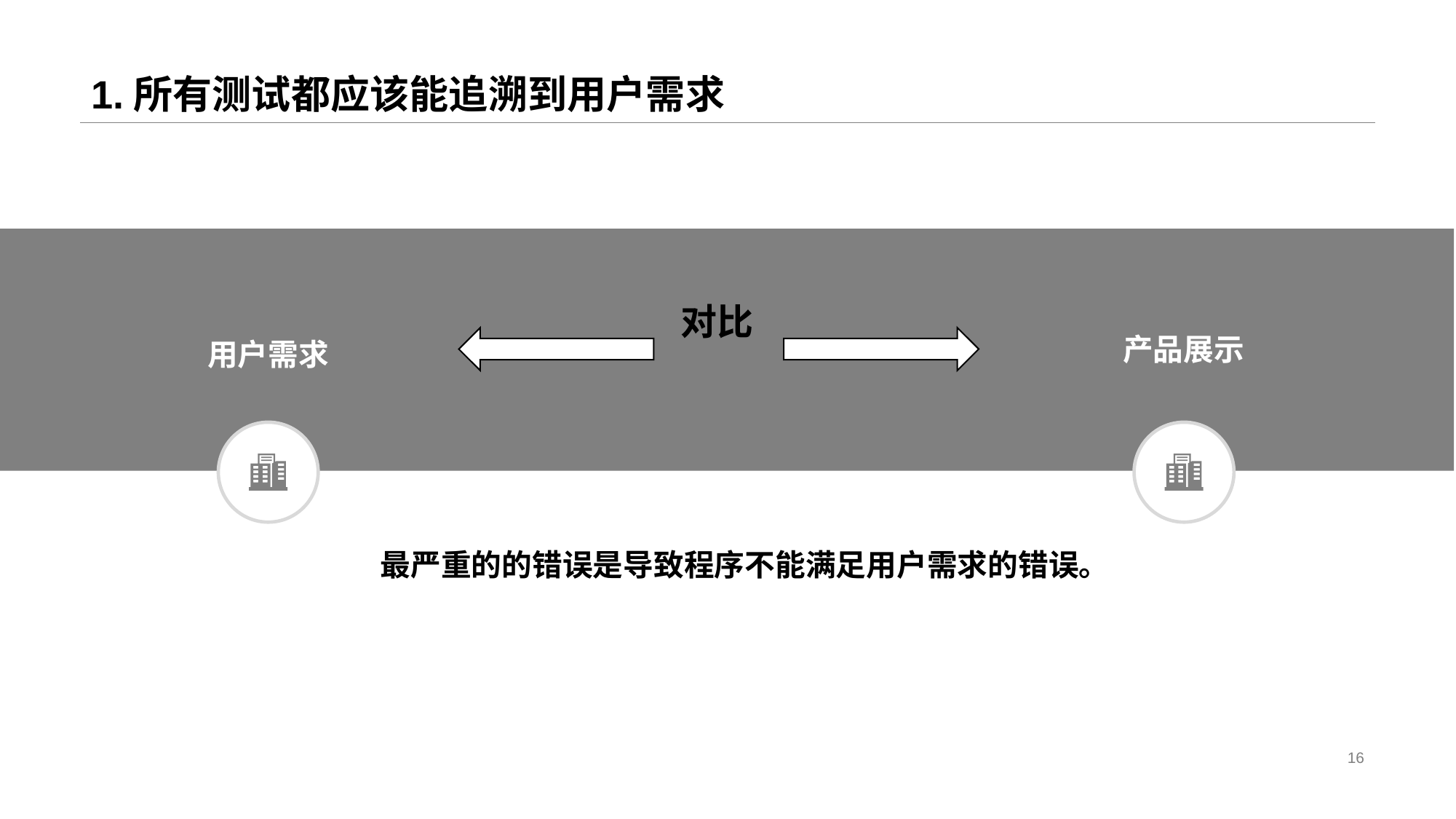

# 1.所有测试都应该能追溯到用户需求

对比
产品展示
用户需求

最严重的的错误是导致程序不能满足用户需求的错误。
16